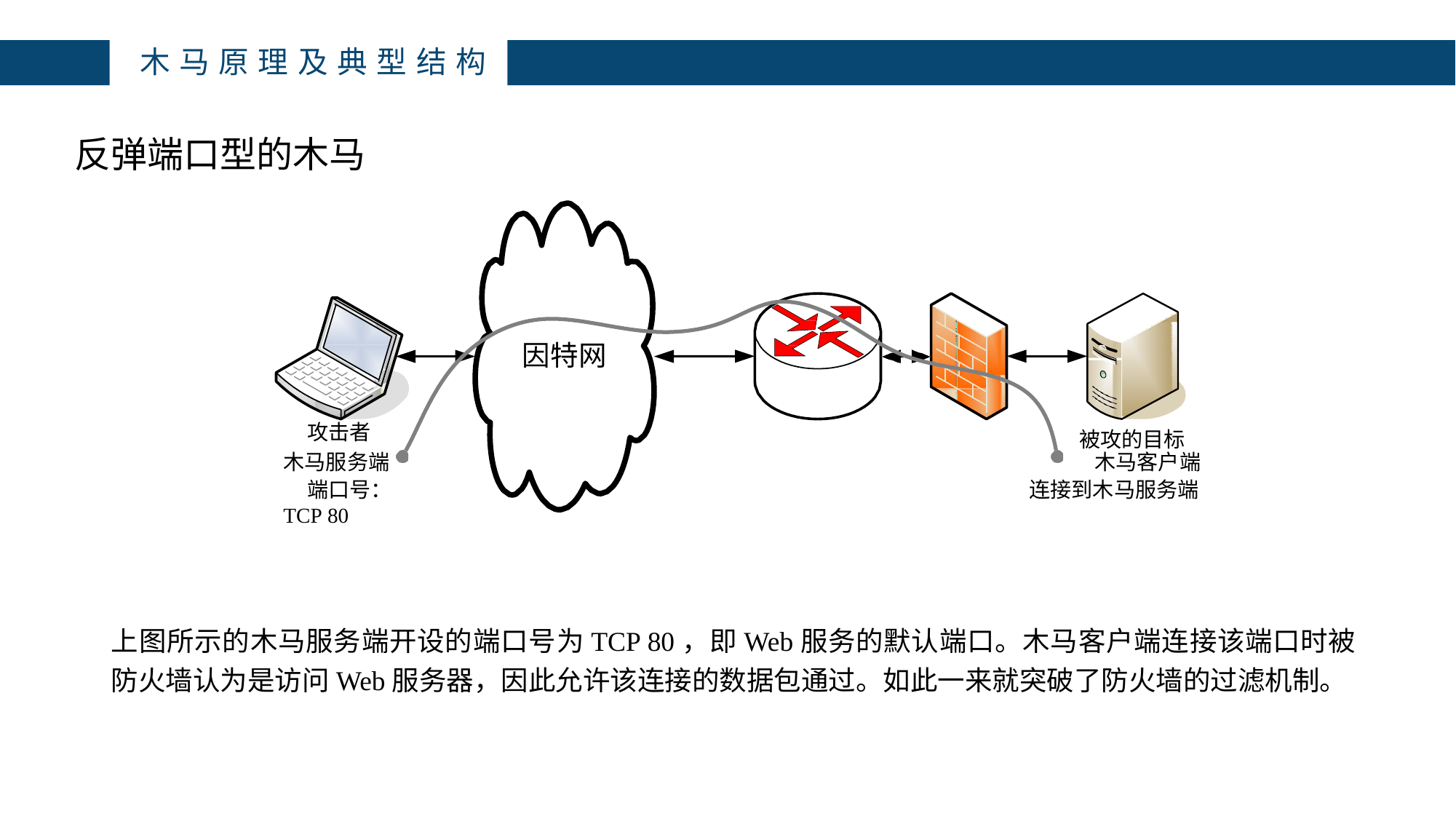

木马原理及典型结构

# 反弹端口型的木马

因特网

攻击者 木马服务端
端口号：TCP 80
被攻的目标 木马客户端
连接到木马服务端

上图所示的木马服务端开设的端口号为TCP 80，即Web服务的默认端口。木马客户端连接该端口时被防火墙认为是访问Web服务器，因此允许该连接的数据包通过。如此一来就突破了防火墙的过滤机制。